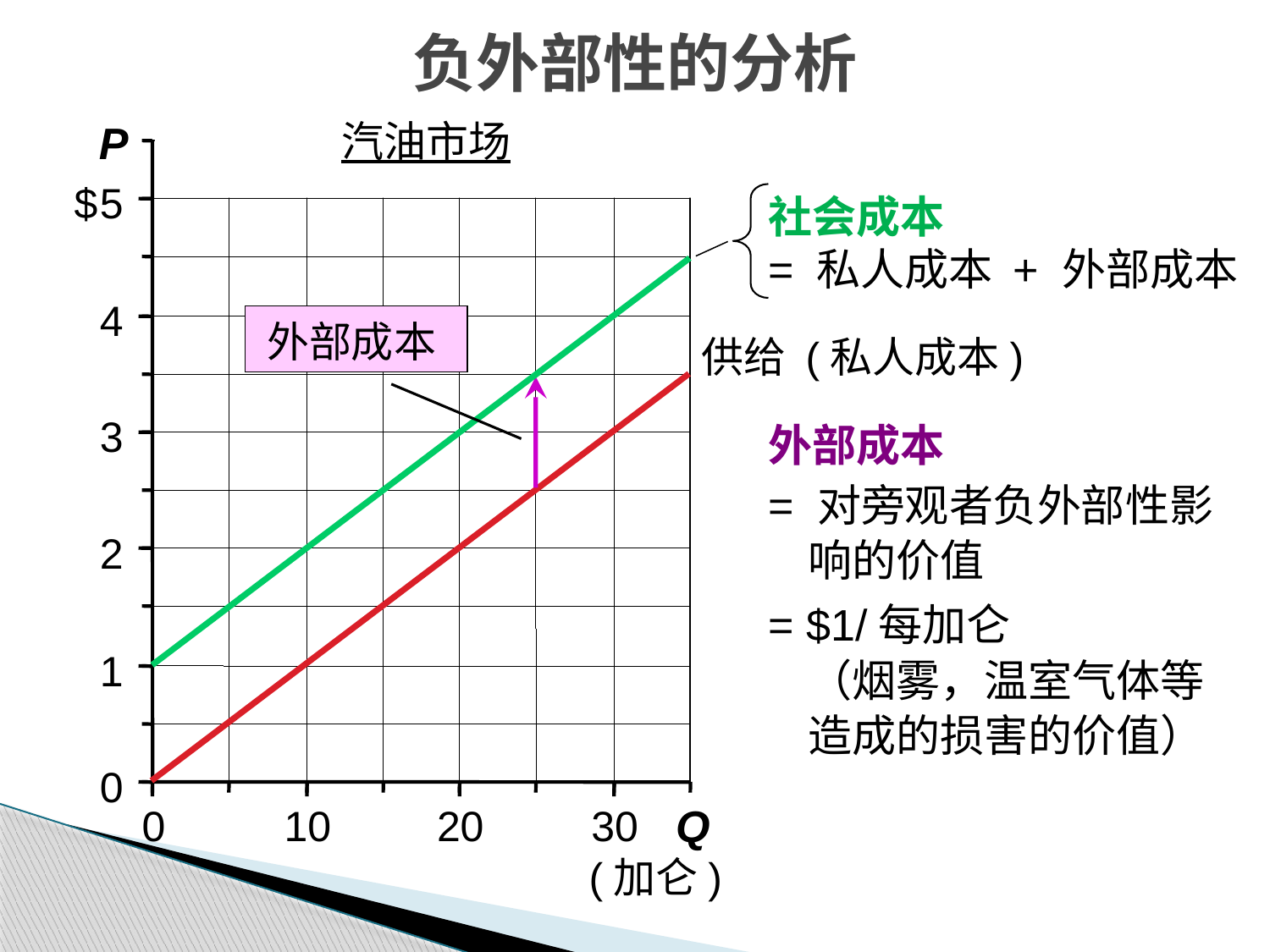

负外部性的分析

5

4

3

2

1

0

0
10
20
30
P
$
Q
(加仑)
汽油市场
社会成本
= 私人成本 + 外部成本

外部成本

供给 (私人成本)

外部成本
= 对旁观者负外部性影响的价值
= $1/每加仑
（烟雾，温室气体等造成的损害的价值）